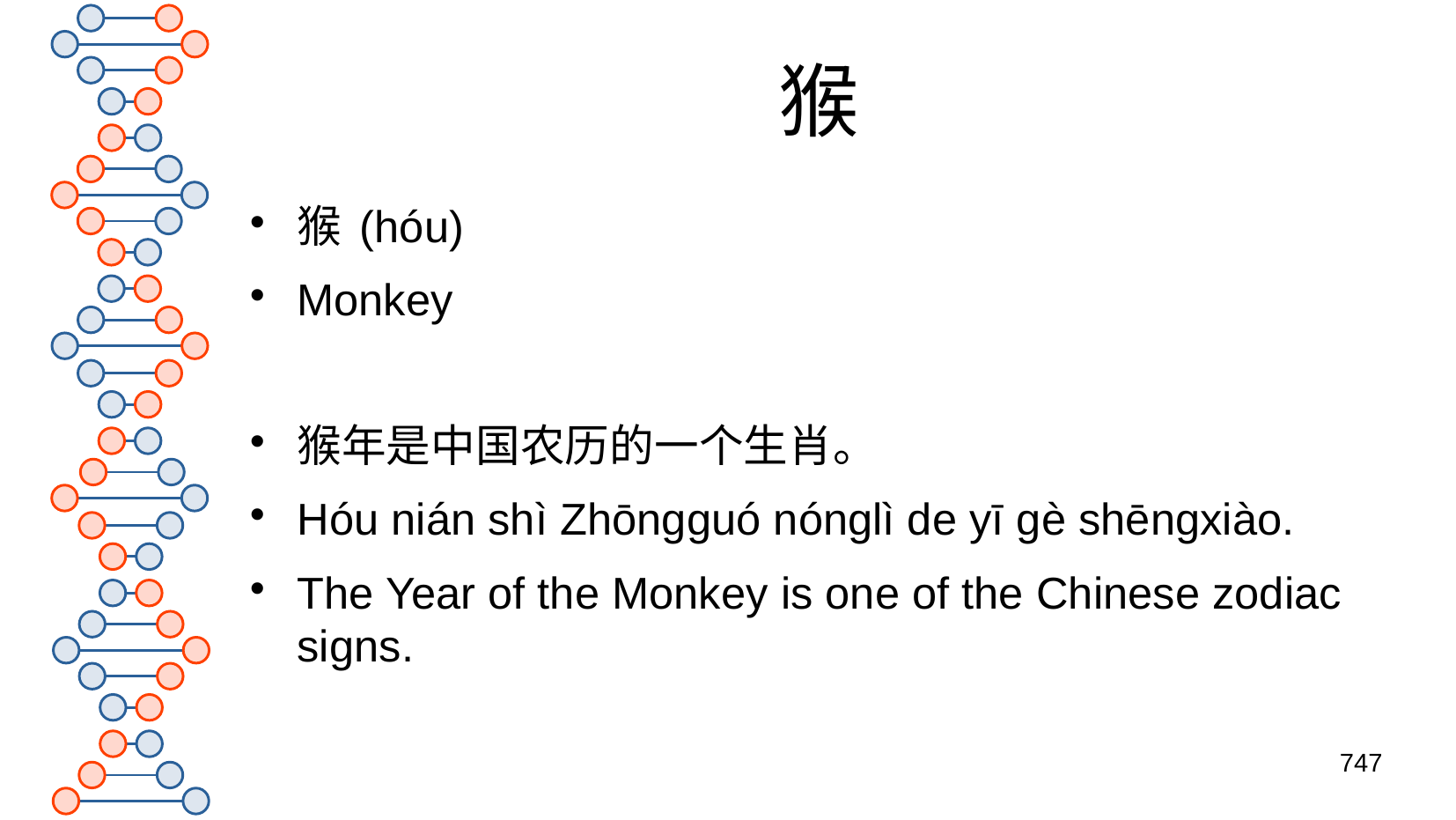

# 猴
猴 (hóu)
Monkey

猴年是中国农历的一个生肖。
Hóu nián shì Zhōngguó nónglì de yī gè shēngxiào.
The Year of the Monkey is one of the Chinese zodiac signs.

747